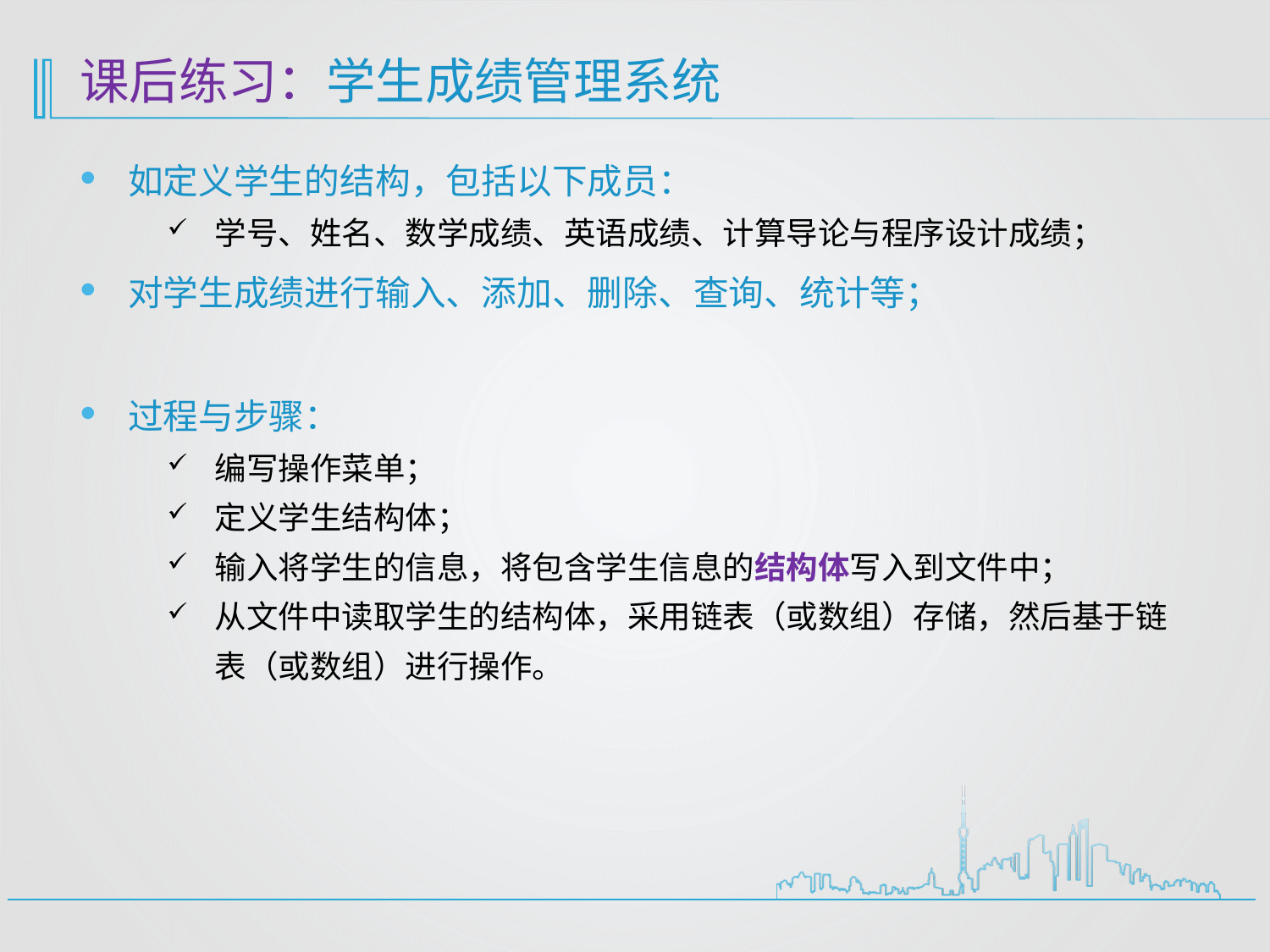

# 课后练习：学生成绩管理系统
如定义学生的结构，包括以下成员：
学号、姓名、数学成绩、英语成绩、计算导论与程序设计成绩；
对学生成绩进行输入、添加、删除、查询、统计等；

过程与步骤：
编写操作菜单；
定义学生结构体；
输入将学生的信息，将包含学生信息的结构体写入到文件中；
从文件中读取学生的结构体，采用链表（或数组）存储，然后基于链表（或数组）进行操作。